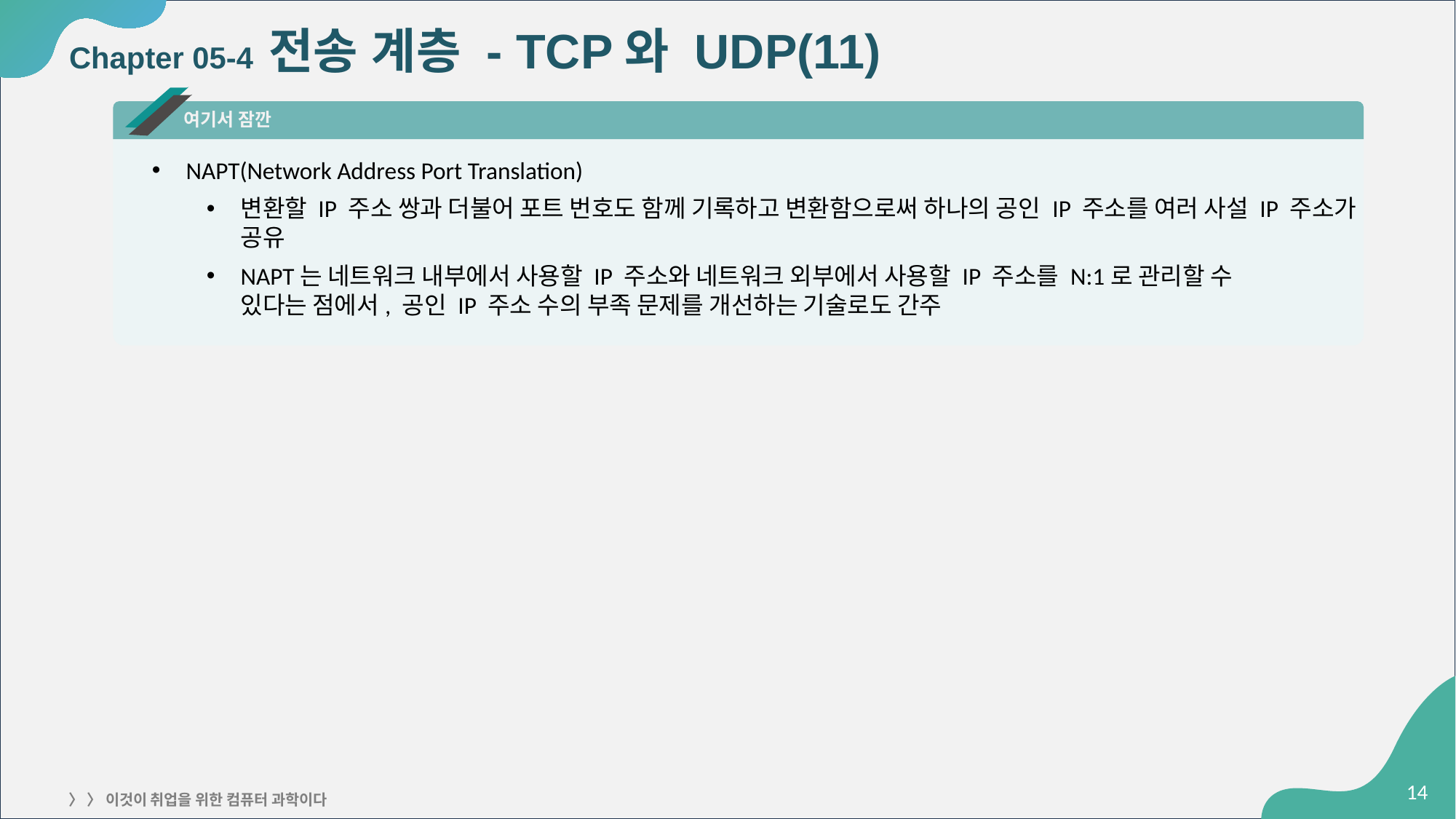

# Chapter 05-4 전송 계층 - TCP와 UDP(11)

여기서 잠깐

NAPT(Network Address Port Translation)
변환할 IP 주소 쌍과 더불어 포트 번호도 함께 기록하고 변환함으로써 하나의 공인 IP 주소를 여러 사설 IP 주소가 공유
NAPT는 네트워크 내부에서 사용할 IP 주소와 네트워크 외부에서 사용할 IP 주소를 N:1로 관리할 수
있다는 점에서, 공인 IP 주소 수의 부족 문제를 개선하는 기술로도 간주
14
〉 〉 이것이 취업을 위한 컴퓨터 과학이다